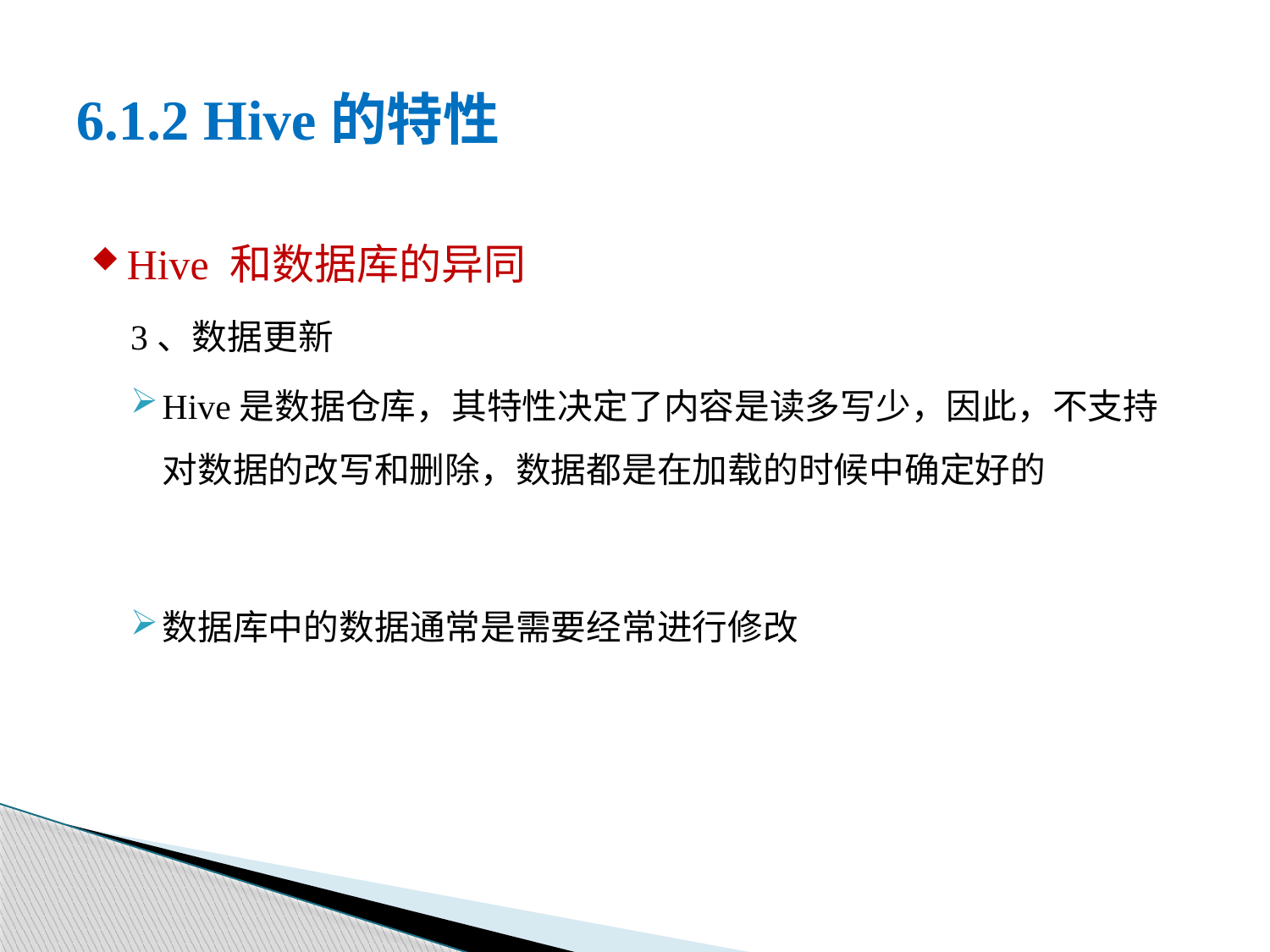

# 6.1.2 Hive的特性
Hive 和数据库的异同
3、数据更新
Hive是数据仓库，其特性决定了内容是读多写少，因此，不支持对数据的改写和删除，数据都是在加载的时候中确定好的

数据库中的数据通常是需要经常进行修改